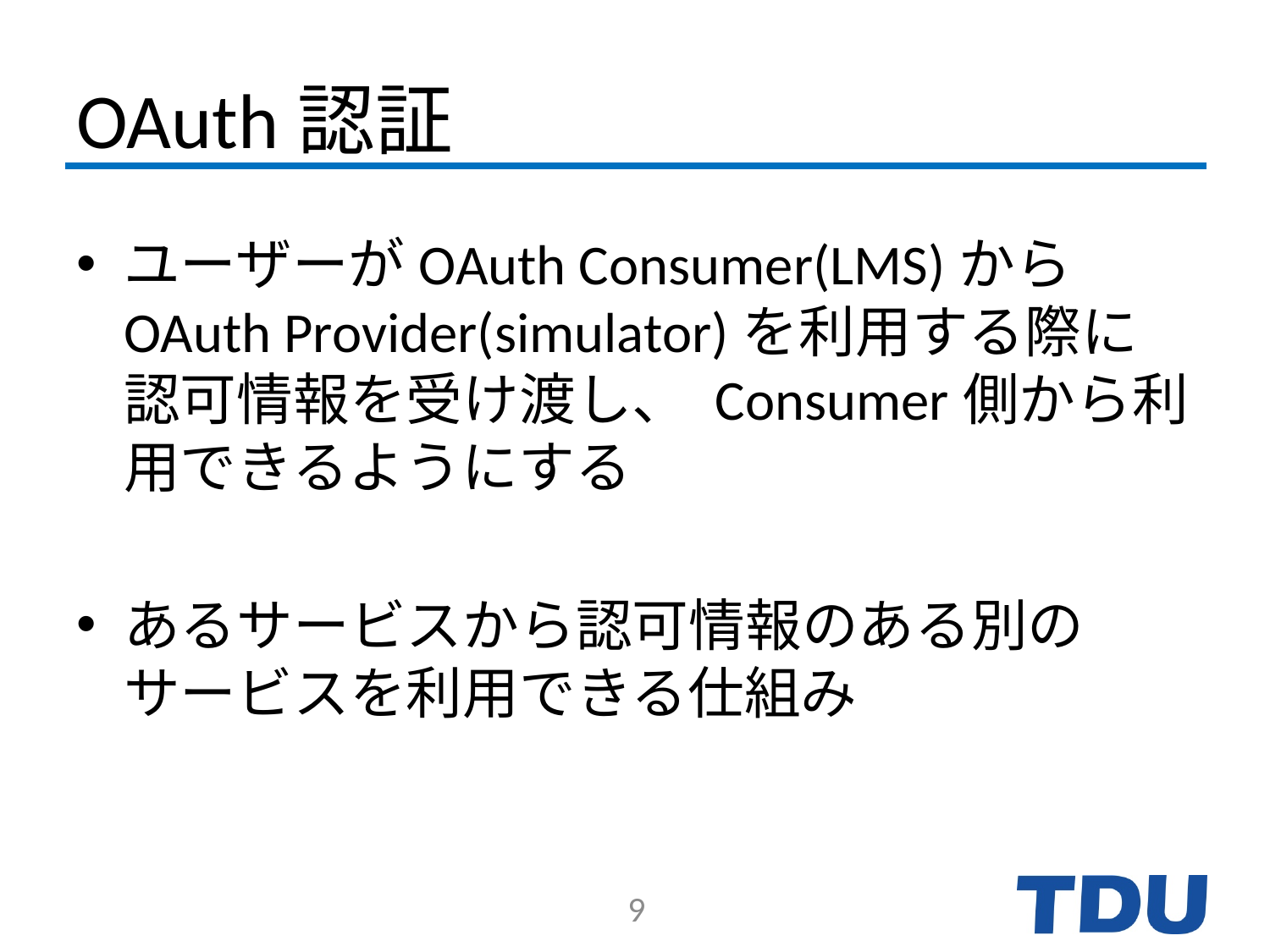

# OAuth認証
ユーザーがOAuth Consumer(LMS)からOAuth Provider(simulator)を利用する際に認可情報を受け渡し、 Consumer側から利用できるようにする

あるサービスから認可情報のある別のサービスを利用できる仕組み
9